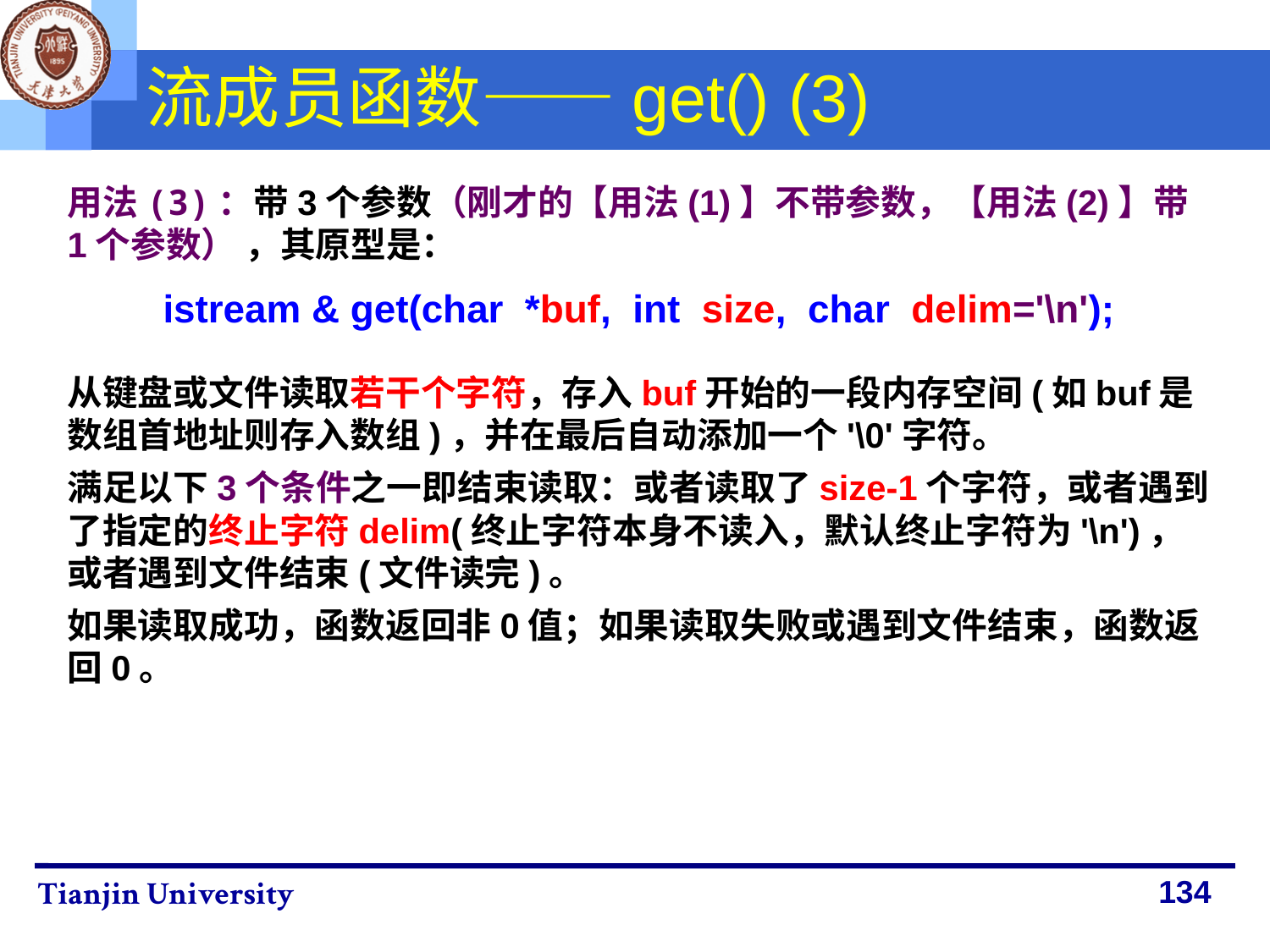

# 流成员函数——get() (3)
用法(3)：带3个参数（刚才的【用法(1)】不带参数，【用法(2)】带1个参数） ，其原型是：

从键盘或文件读取若干个字符，存入buf开始的一段内存空间(如buf是数组首地址则存入数组)，并在最后自动添加一个'\0'字符。
满足以下3个条件之一即结束读取：或者读取了size-1个字符，或者遇到了指定的终止字符delim(终止字符本身不读入，默认终止字符为'\n')，或者遇到文件结束(文件读完)。
如果读取成功，函数返回非0值；如果读取失败或遇到文件结束，函数返回0。
istream & get(char  *buf,  int  size,  char  delim='\n');